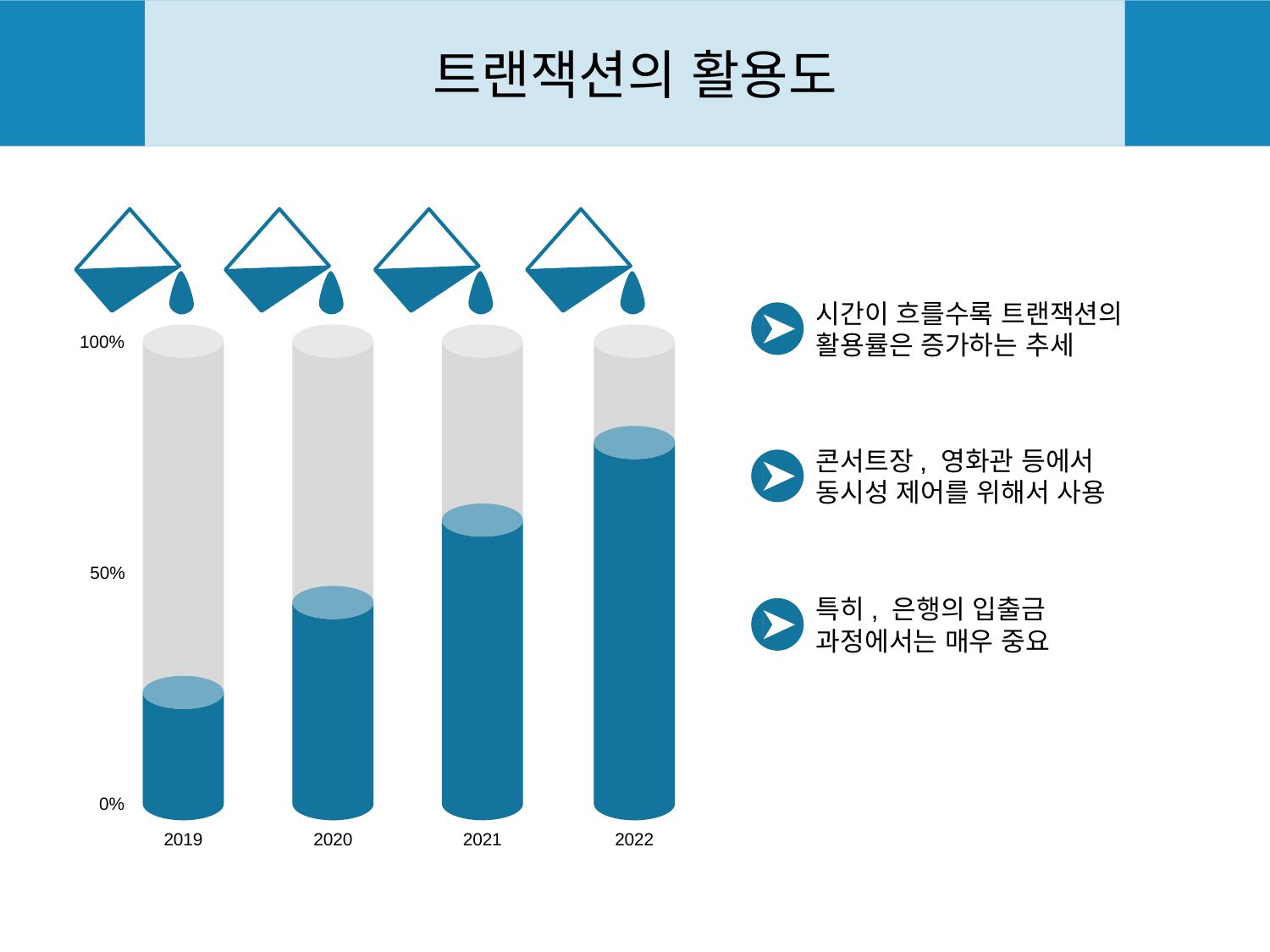

# 트랜잭션의 활용도

시간이 흐를수록 트랜잭션의 활용률은 증가하는 추세

100%

콘서트장, 영화관 등에서 동시성 제어를 위해서 사용

50%

특히, 은행의 입출금 과정에서는 매우 중요

0%
2019
2020
2021
2022